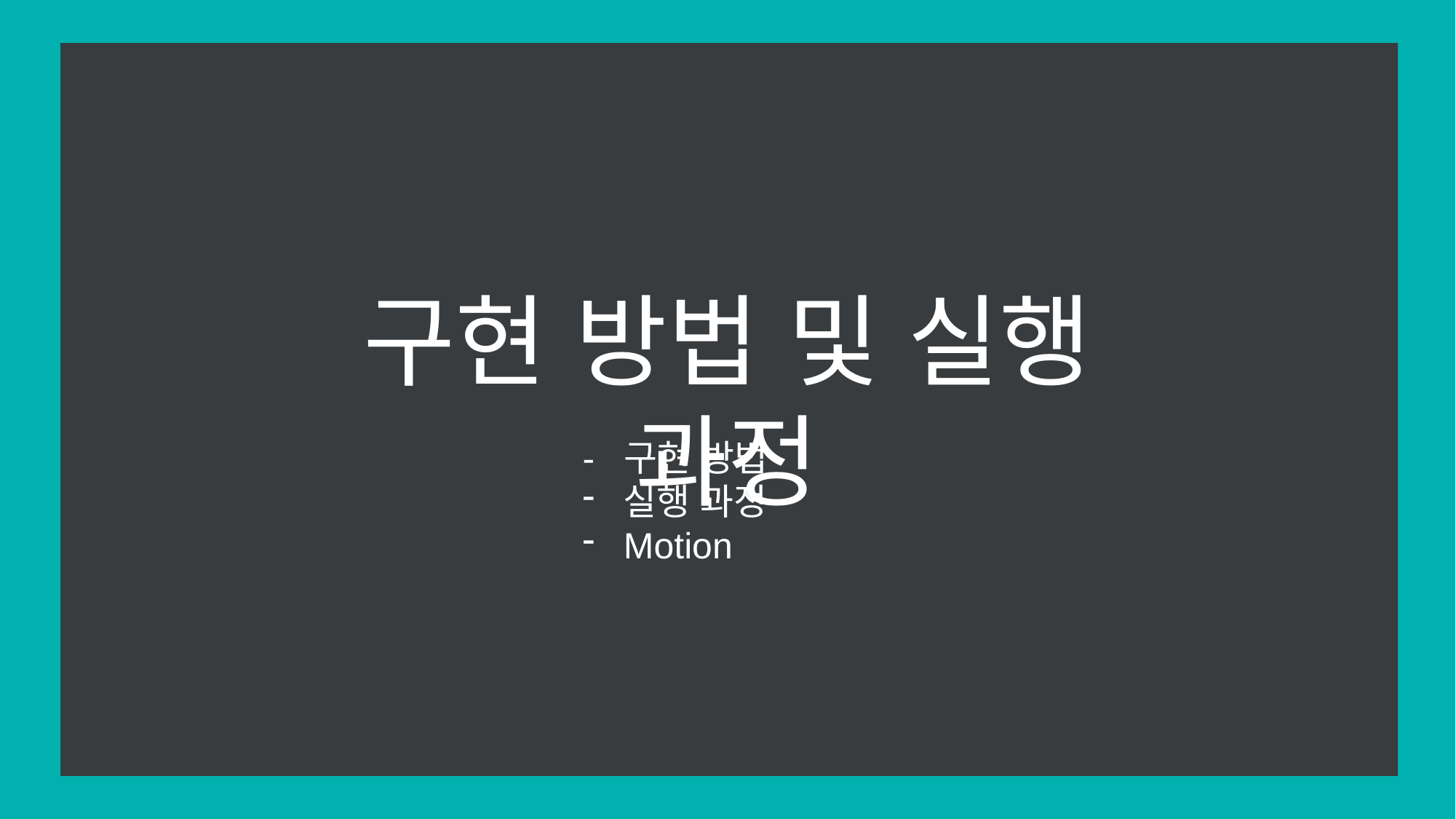

구현 방법 및 실행 과정
-  구현 방법
실행 과정
Motion